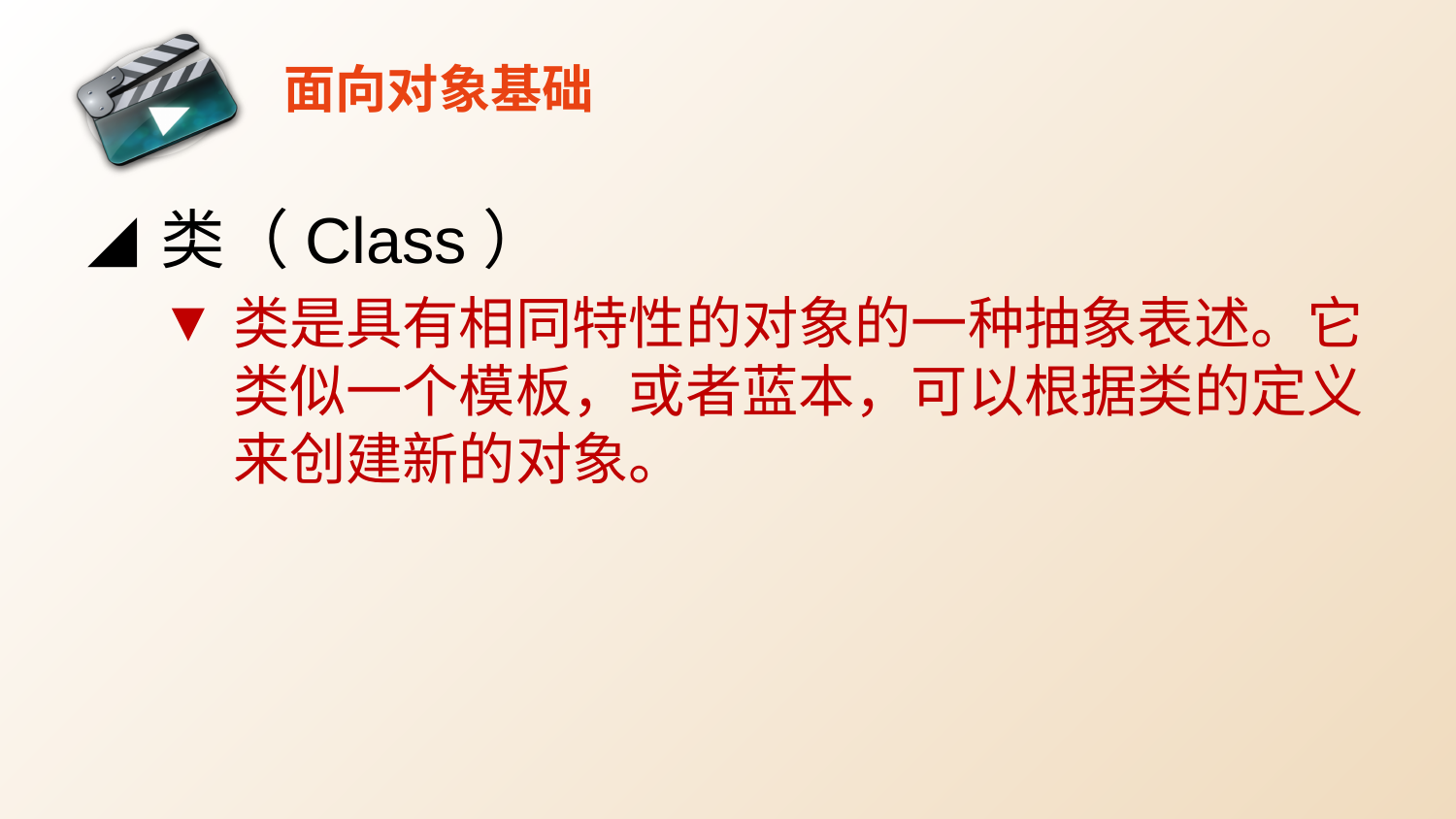

# 面向对象基础
类（Class）
类是具有相同特性的对象的一种抽象表述。它类似一个模板，或者蓝本，可以根据类的定义来创建新的对象。